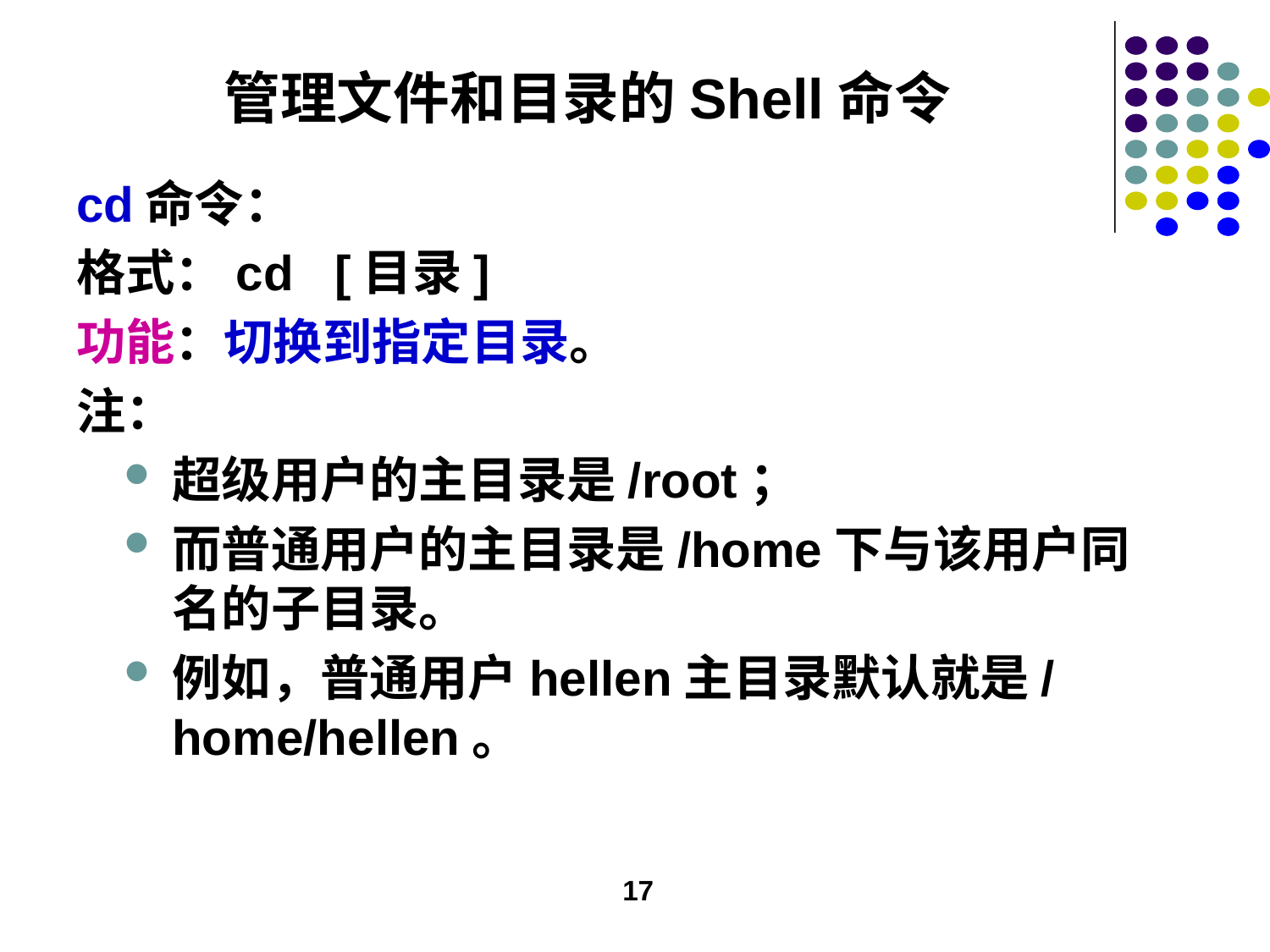

# 管理文件和目录的Shell命令
cd命令：
格式：cd   [目录]
功能：切换到指定目录。
注：
超级用户的主目录是/root；
而普通用户的主目录是/home下与该用户同名的子目录。
例如，普通用户hellen主目录默认就是/home/hellen。
17